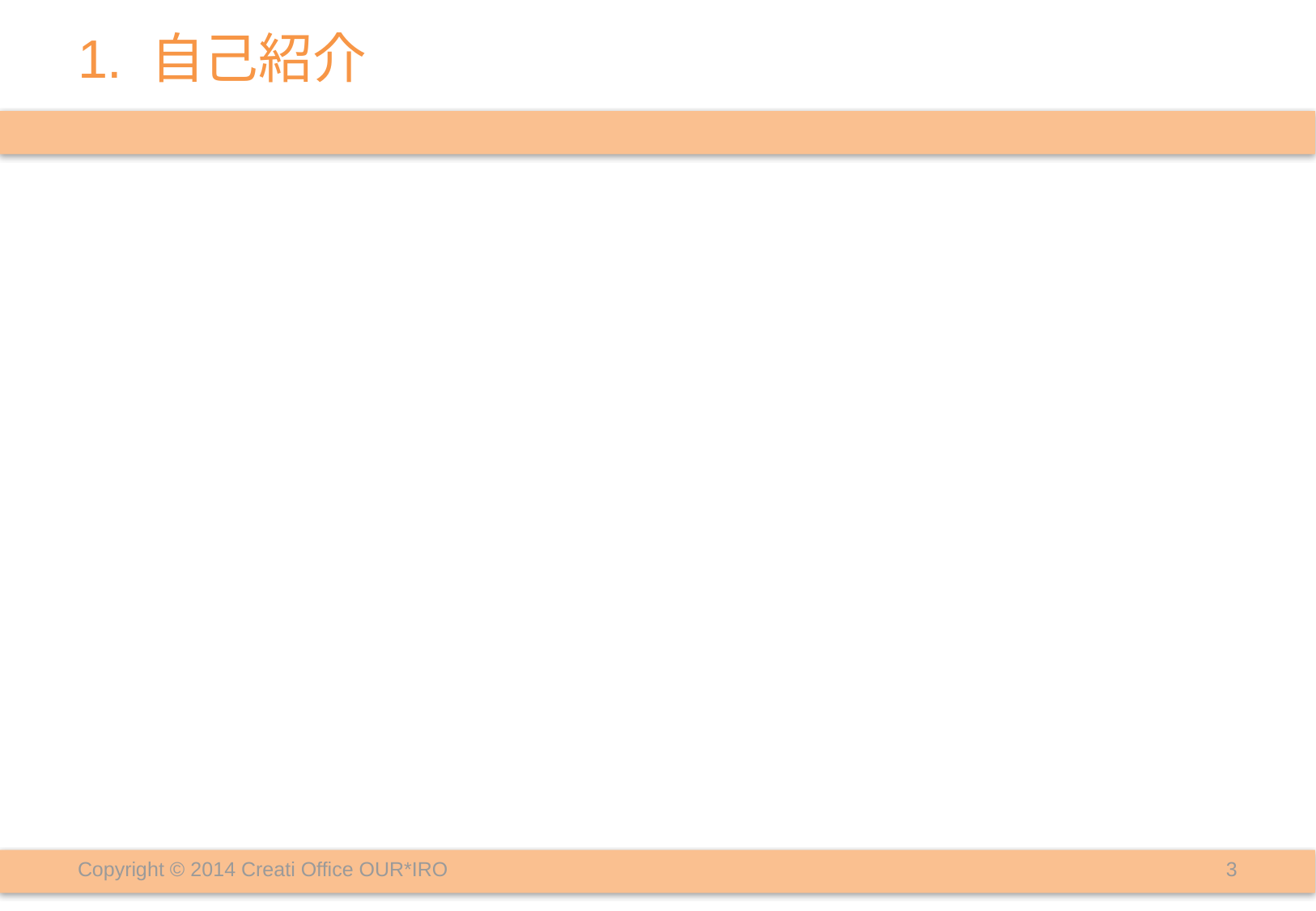

# 1. 自己紹介

Copyright © 2014 Creati Office OUR*IRO
3